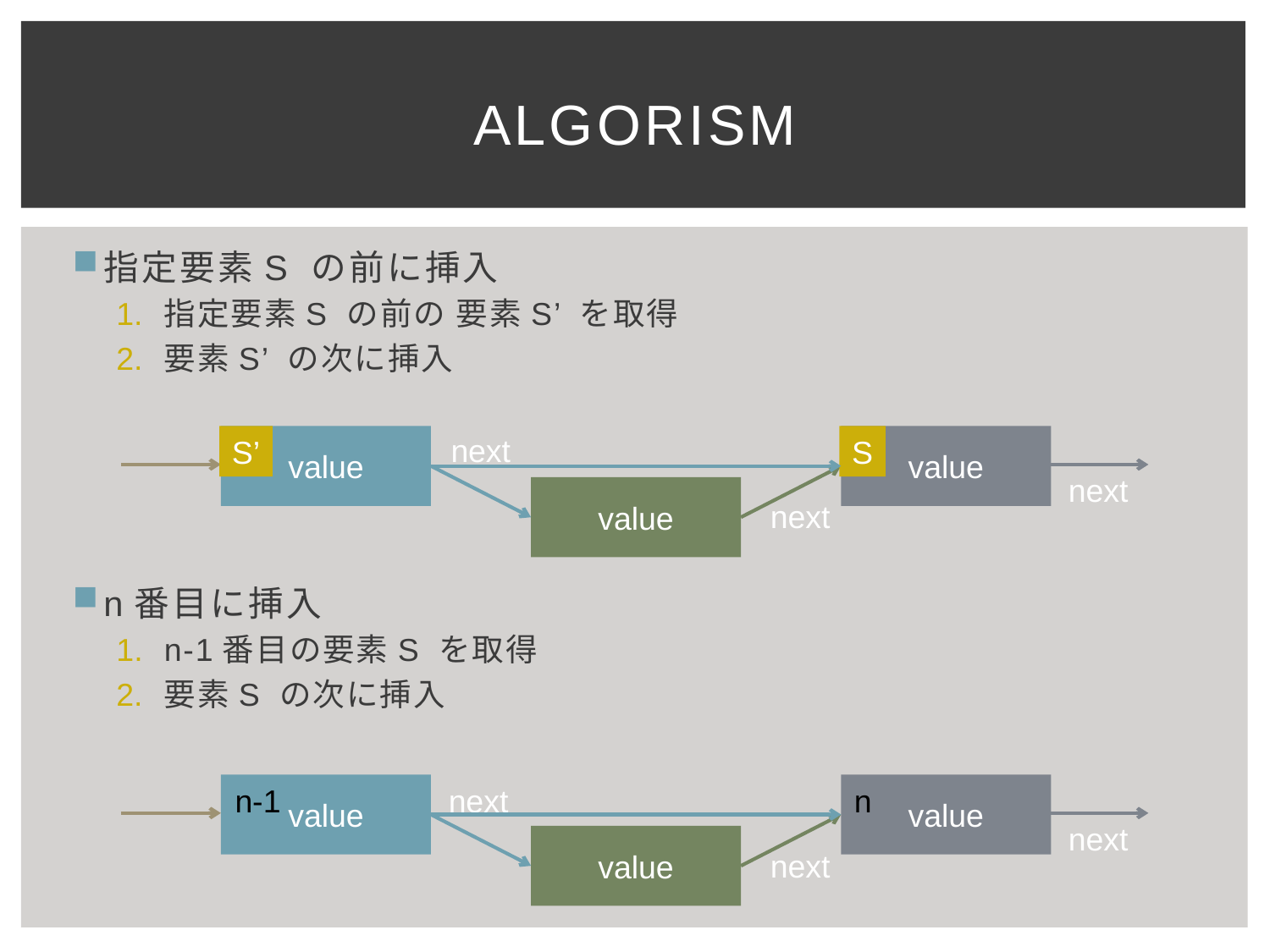

# Algorism
指定要素S の前に挿入
指定要素S の前の 要素S’ を取得
要素S’ の次に挿入

n番目に挿入
n-1番目の要素S を取得
要素S の次に挿入

next
value
S’
value
S
next
value
next
value
n-1
next
value
n
next
value
next